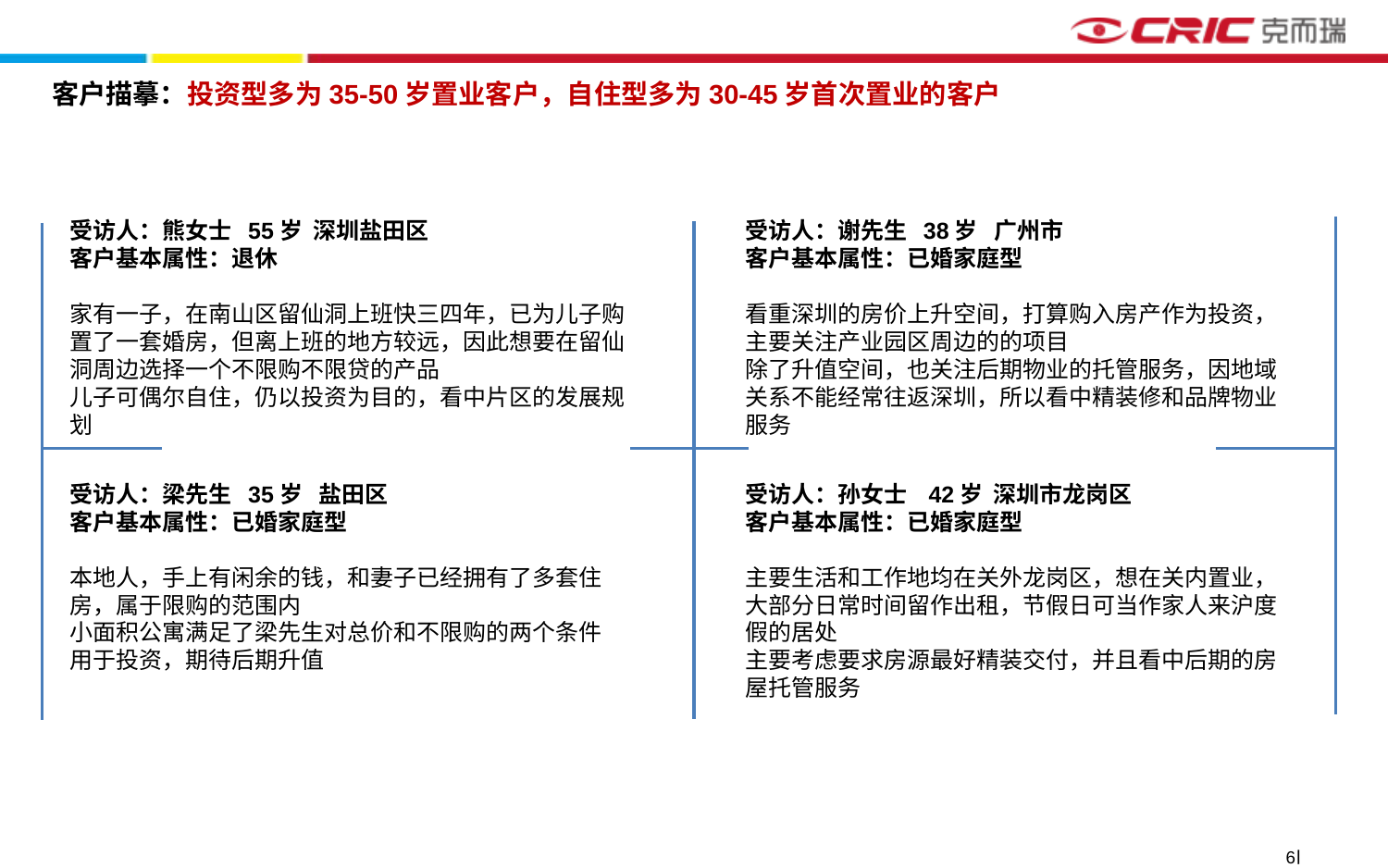

客户描摹：投资型多为35-50岁置业客户，自住型多为30-45岁首次置业的客户
受访人：熊女士  55岁  深圳盐田区
客户基本属性：退休

家有一子，在南山区留仙洞上班快三四年，已为儿子购置了一套婚房，但离上班的地方较远，因此想要在留仙洞周边选择一个不限购不限贷的产品
儿子可偶尔自住，仍以投资为目的，看中片区的发展规划
受访人：谢先生  38岁   广州市
客户基本属性：已婚家庭型

看重深圳的房价上升空间，打算购入房产作为投资，主要关注产业园区周边的的项目
除了升值空间，也关注后期物业的托管服务，因地域关系不能经常往返深圳，所以看中精装修和品牌物业服务
受访人：梁先生  35岁   盐田区
客户基本属性：已婚家庭型

本地人，手上有闲余的钱，和妻子已经拥有了多套住房，属于限购的范围内
小面积公寓满足了梁先生对总价和不限购的两个条件
用于投资，期待后期升值
受访人：孙女士   42岁  深圳市龙岗区
客户基本属性：已婚家庭型

主要生活和工作地均在关外龙岗区，想在关内置业，大部分日常时间留作出租，节假日可当作家人来沪度假的居处
主要考虑要求房源最好精装交付，并且看中后期的房屋托管服务